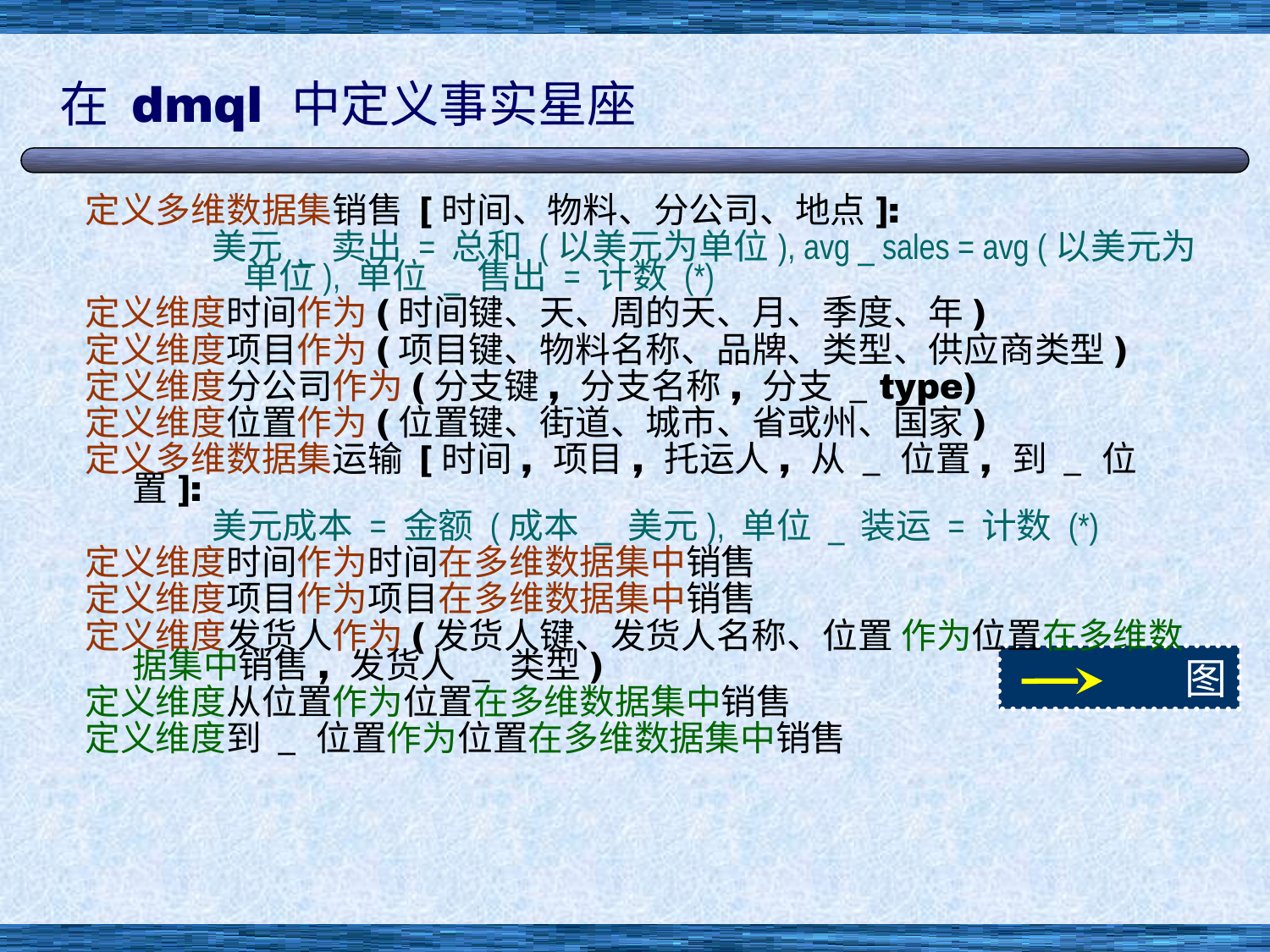

# 在 dmql 中定义事实星座
定义多维数据集销售 [时间、物料、分公司、地点]:
美元 _ 卖出 = 总和 (以美元为单位), avg _ sales = avg (以美元为单位), 单位 _ 售出 = 计数 (*)
定义维度时间作为(时间键、天、周的天、月、季度、年)
定义维度项目作为(项目键、物料名称、品牌、类型、供应商类型)
定义维度分公司作为(分支键, 分支名称, 分支 _ type)
定义维度位置作为(位置键、街道、城市、省或州、国家)
定义多维数据集运输 [时间, 项目, 托运人, 从 _ 位置, 到 _ 位置]:
美元成本 = 金额 (成本 _ 美元), 单位 _ 装运 = 计数 (*)
定义维度时间作为时间在多维数据集中销售
定义维度项目作为项目在多维数据集中销售
定义维度发货人作为(发货人键、发货人名称、位置 作为位置在多维数据集中销售, 发货人 _ 类型)
定义维度从位置作为位置在多维数据集中销售
定义维度到 _ 位置作为位置在多维数据集中销售
图